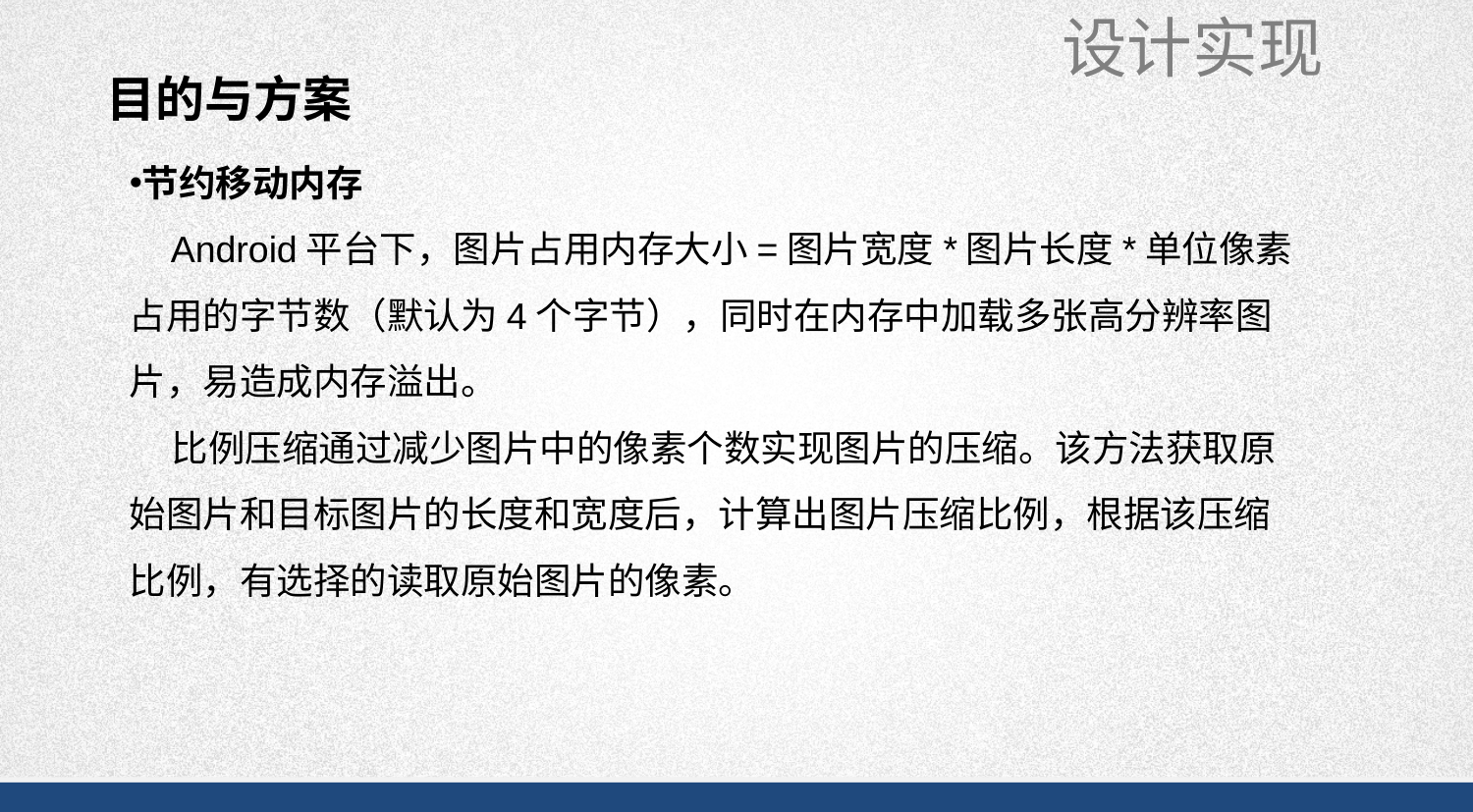

设计实现
目的与方案
节约移动内存
    Android平台下，图片占用内存大小=图片宽度*图片长度*单位像素占用的字节数（默认为4个字节），同时在内存中加载多张高分辨率图片，易造成内存溢出。
    比例压缩通过减少图片中的像素个数实现图片的压缩。该方法获取原始图片和目标图片的长度和宽度后，计算出图片压缩比例，根据该压缩比例，有选择的读取原始图片的像素。